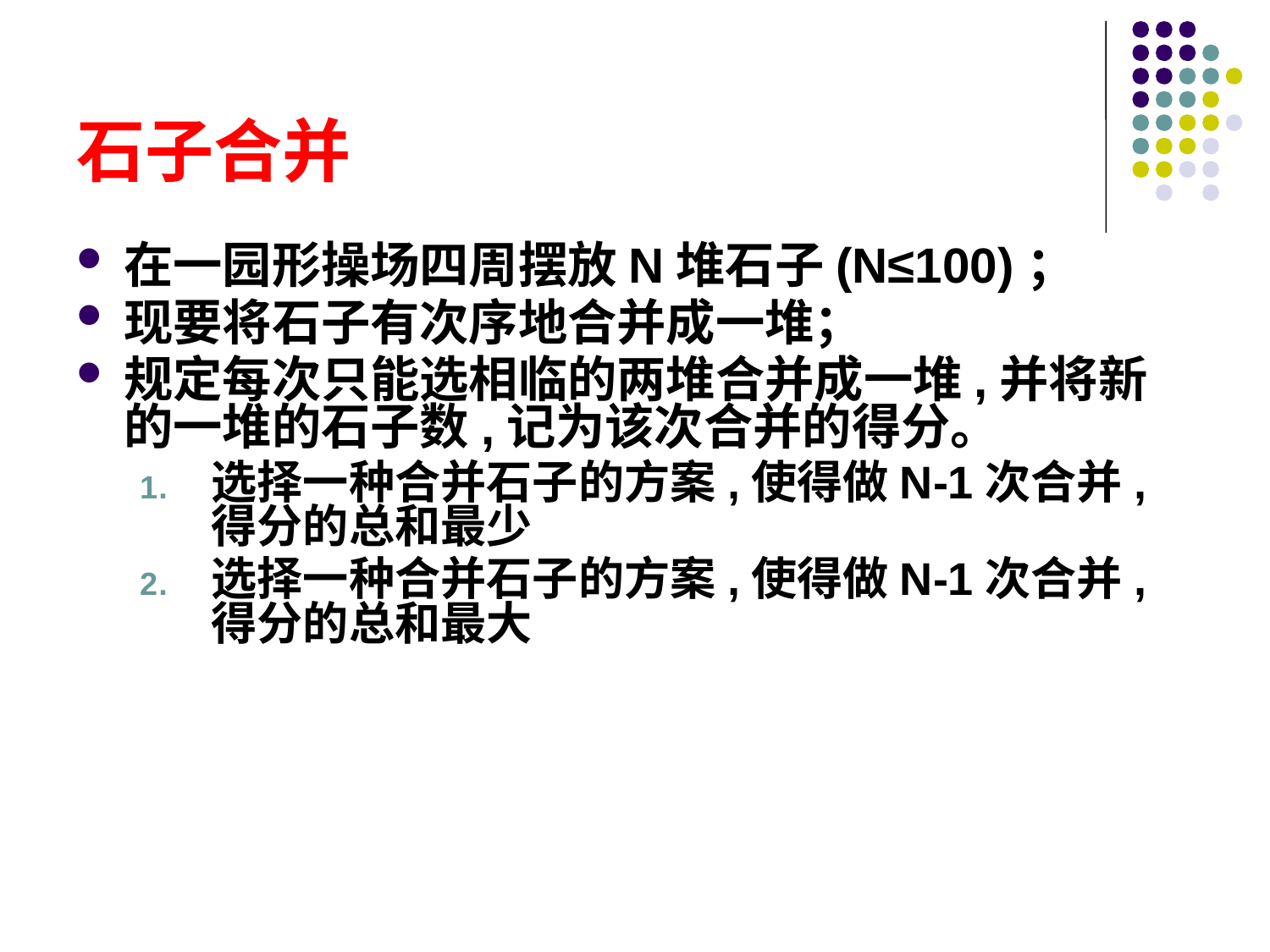

# 石子合并
在一园形操场四周摆放N堆石子(N≤100)；
现要将石子有次序地合并成一堆；
规定每次只能选相临的两堆合并成一堆,并将新的一堆的石子数,记为该次合并的得分。
选择一种合并石子的方案,使得做N-1次合并,得分的总和最少
选择一种合并石子的方案,使得做N-1次合并,得分的总和最大